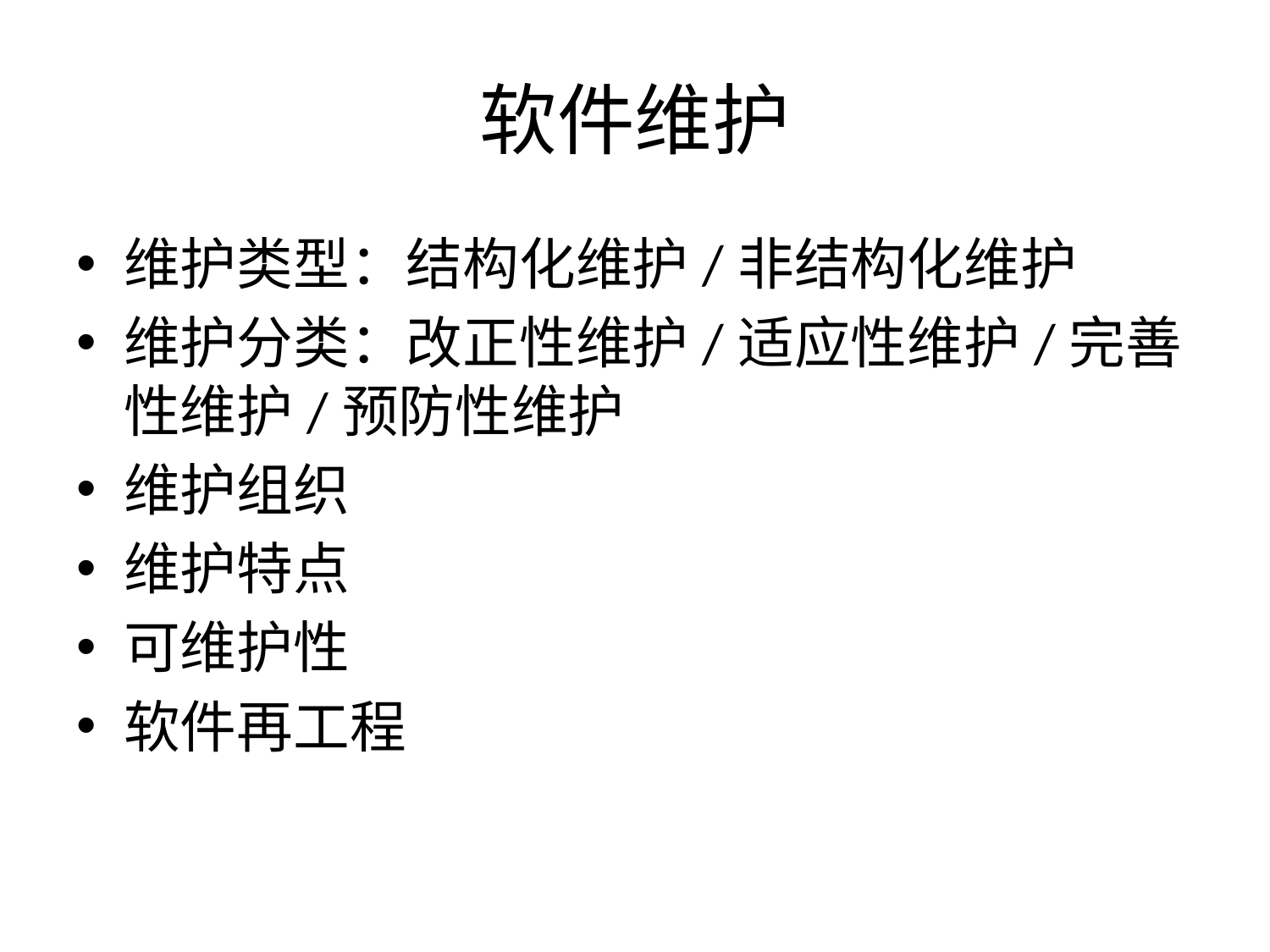

# 软件维护
维护类型：结构化维护/非结构化维护
维护分类：改正性维护/适应性维护/完善性维护/预防性维护
维护组织
维护特点
可维护性
软件再工程